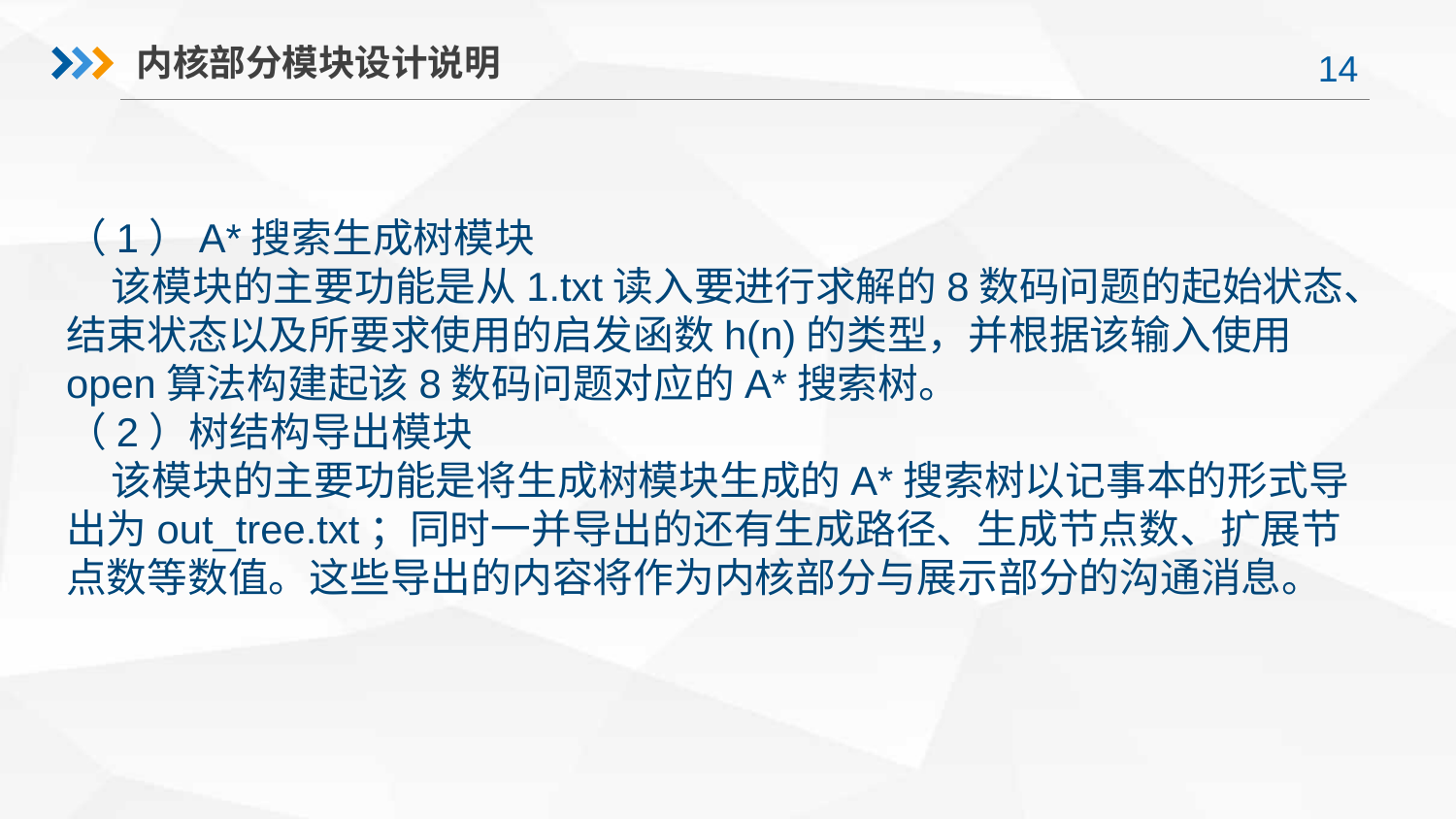

内核部分模块设计说明
（1）A*搜索生成树模块
    该模块的主要功能是从1.txt读入要进行求解的8数码问题的起始状态、结束状态以及所要求使用的启发函数h(n)的类型，并根据该输入使用open算法构建起该8数码问题对应的A*搜索树。
（2）树结构导出模块
    该模块的主要功能是将生成树模块生成的A*搜索树以记事本的形式导出为out_tree.txt；同时一并导出的还有生成路径、生成节点数、扩展节点数等数值。这些导出的内容将作为内核部分与展示部分的沟通消息。